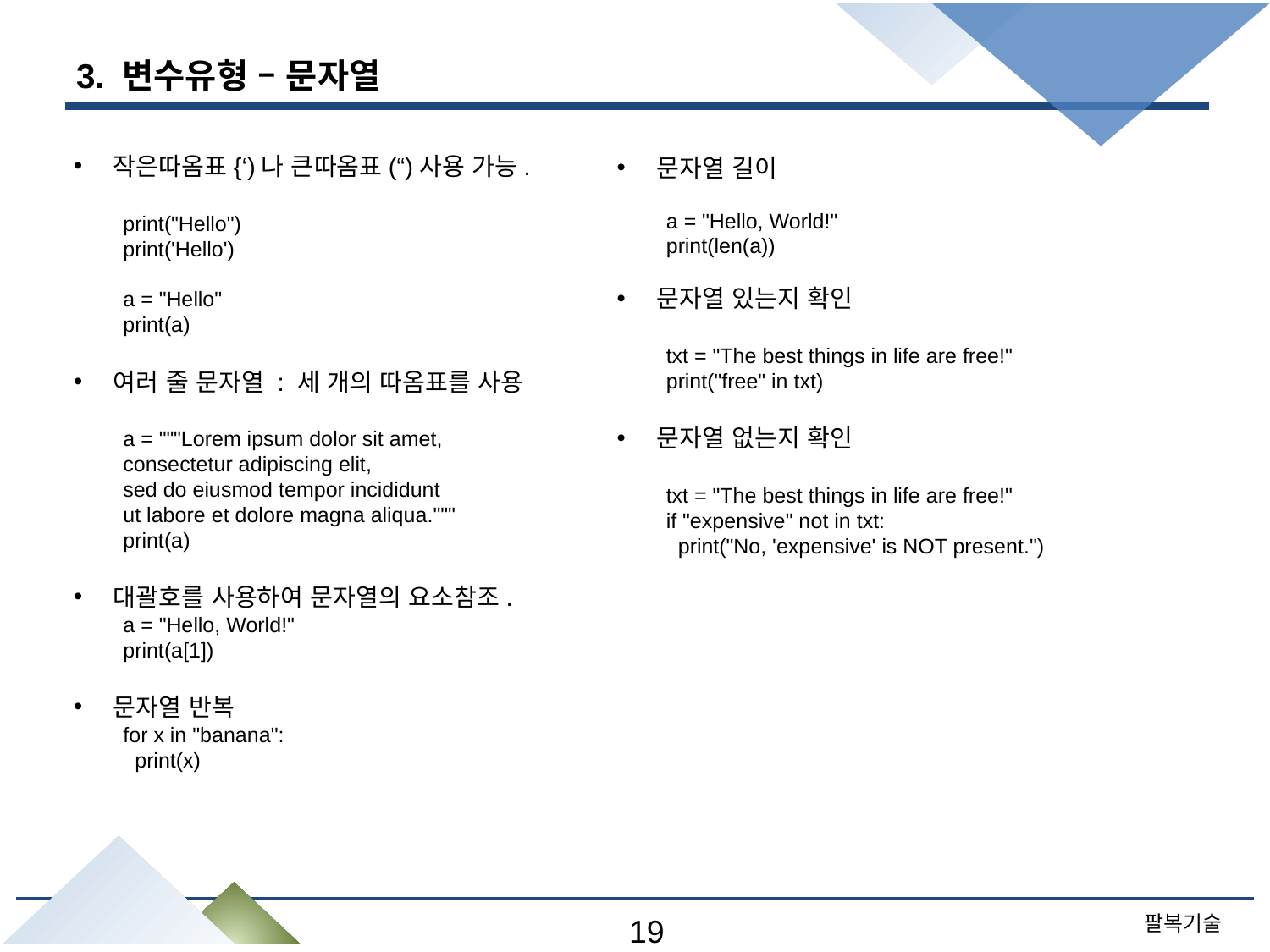

# 3. 변수유형 – 문자열
작은따옴표{‘)나 큰따옴표(“)사용 가능.

print("Hello")
print('Hello')

a = "Hello"
print(a)

여러 줄 문자열 : 세 개의 따옴표를 사용

a = """Lorem ipsum dolor sit amet,
consectetur adipiscing elit,
sed do eiusmod tempor incididunt
ut labore et dolore magna aliqua."""
print(a)

대괄호를 사용하여 문자열의 요소참조.
a = "Hello, World!"
print(a[1])

문자열 반복
for x in "banana":
  print(x)
문자열 길이

a = "Hello, World!"
print(len(a))

문자열 있는지 확인

txt = "The best things in life are free!"
print("free" in txt)

문자열 없는지 확인

txt = "The best things in life are free!"
if "expensive" not in txt:
  print("No, 'expensive' is NOT present.")
19